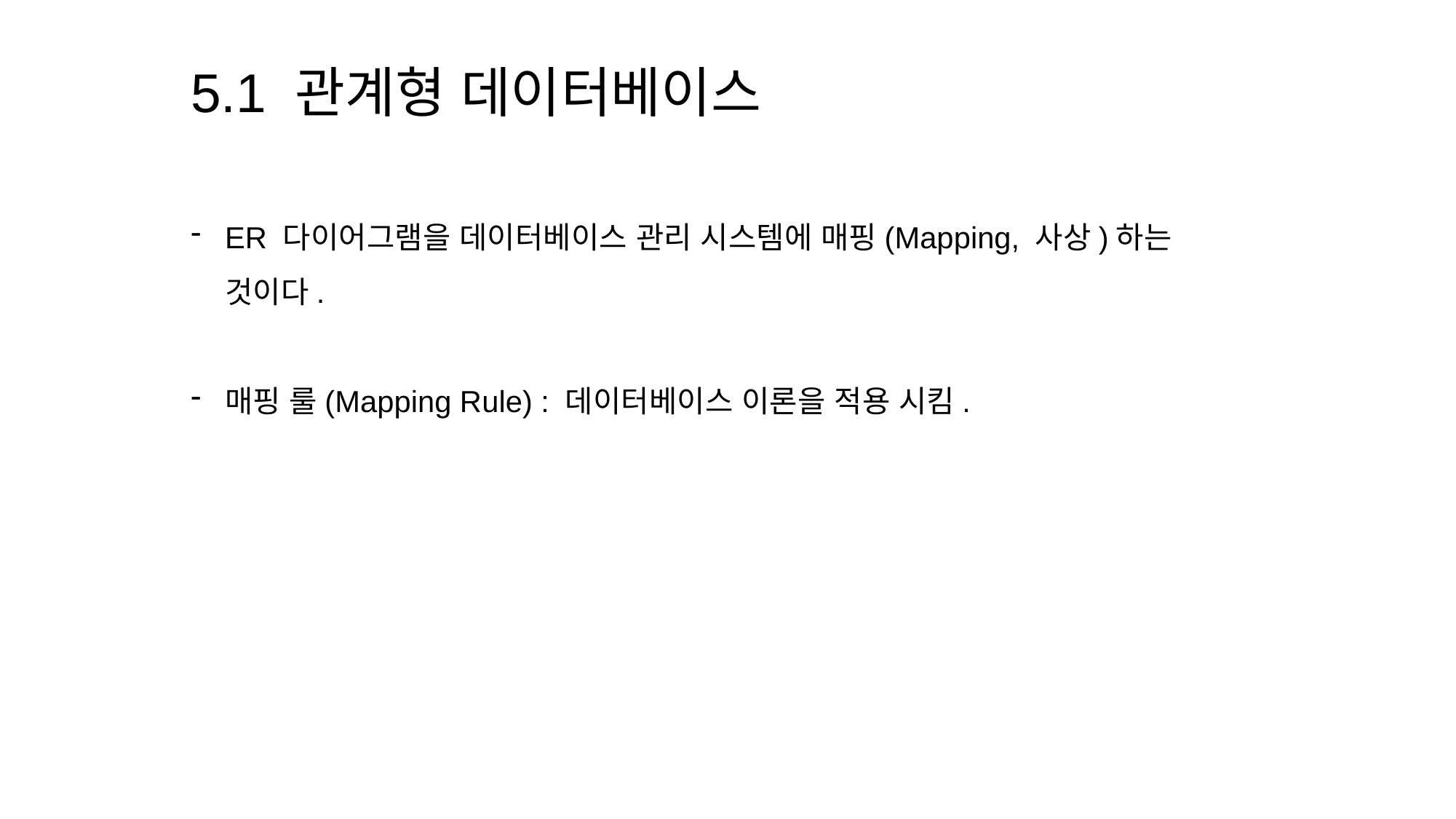

5.1 관계형 데이터베이스
ER 다이어그램을 데이터베이스 관리 시스템에 매핑(Mapping, 사상)하는 것이다.

매핑 룰(Mapping Rule) : 데이터베이스 이론을 적용 시킴.